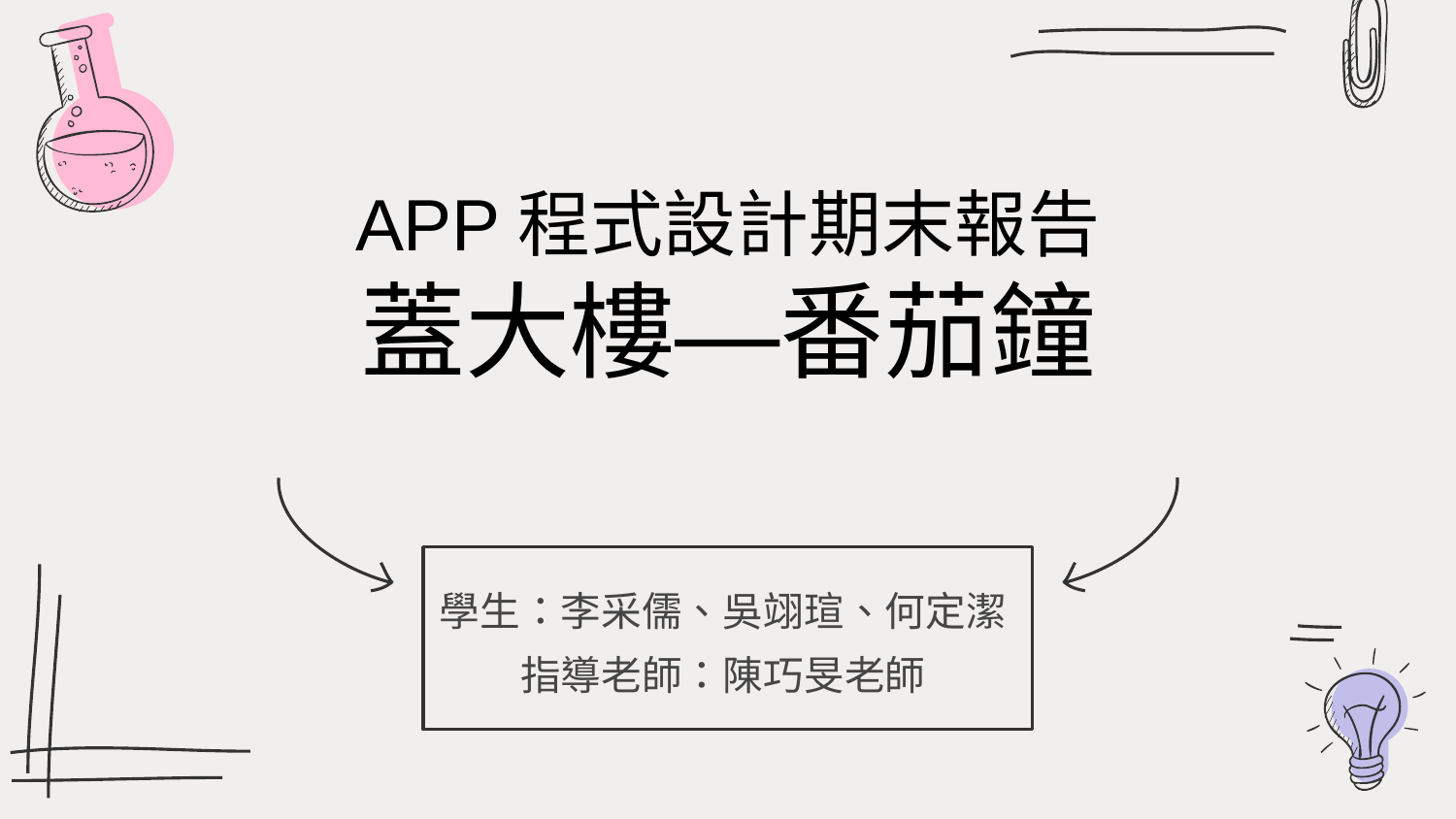

# APP程式設計期末報告
蓋大樓—番茄鐘

學生：李采儒、吳翊瑄、何定潔
指導老師：陳巧旻老師